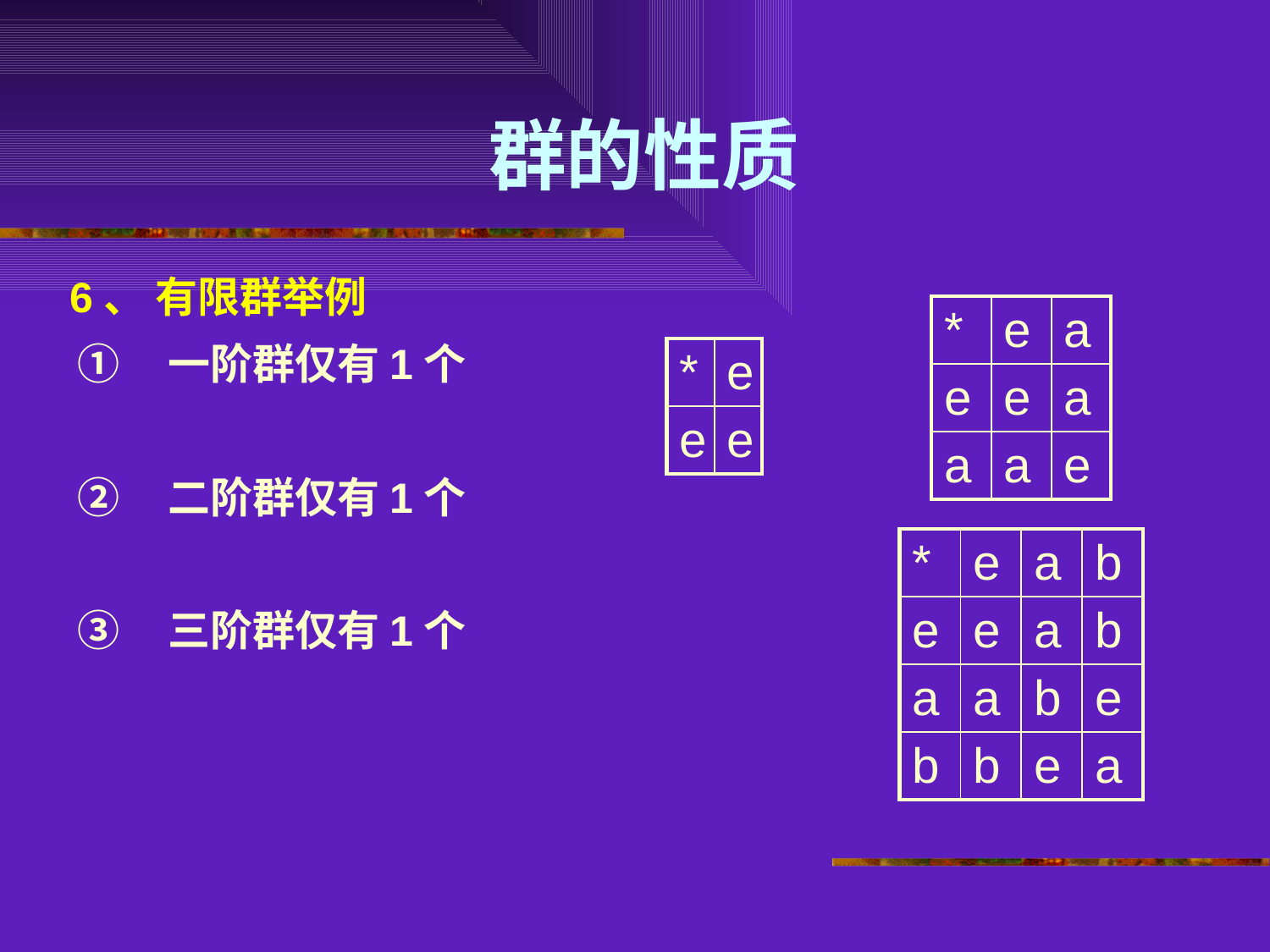

# 群的性质
 6、 有限群举例
  ①    一阶群仅有1个

  ②    二阶群仅有1个

  ③    三阶群仅有1个

| \* | e | a |
| --- | --- | --- |
| e | e | a |
| a | a | e |
| \* | e |
| --- | --- |
| e | e |
| \* | e | a | b |
| --- | --- | --- | --- |
| e | e | a | b |
| a | a | b | e |
| b | b | e | a |